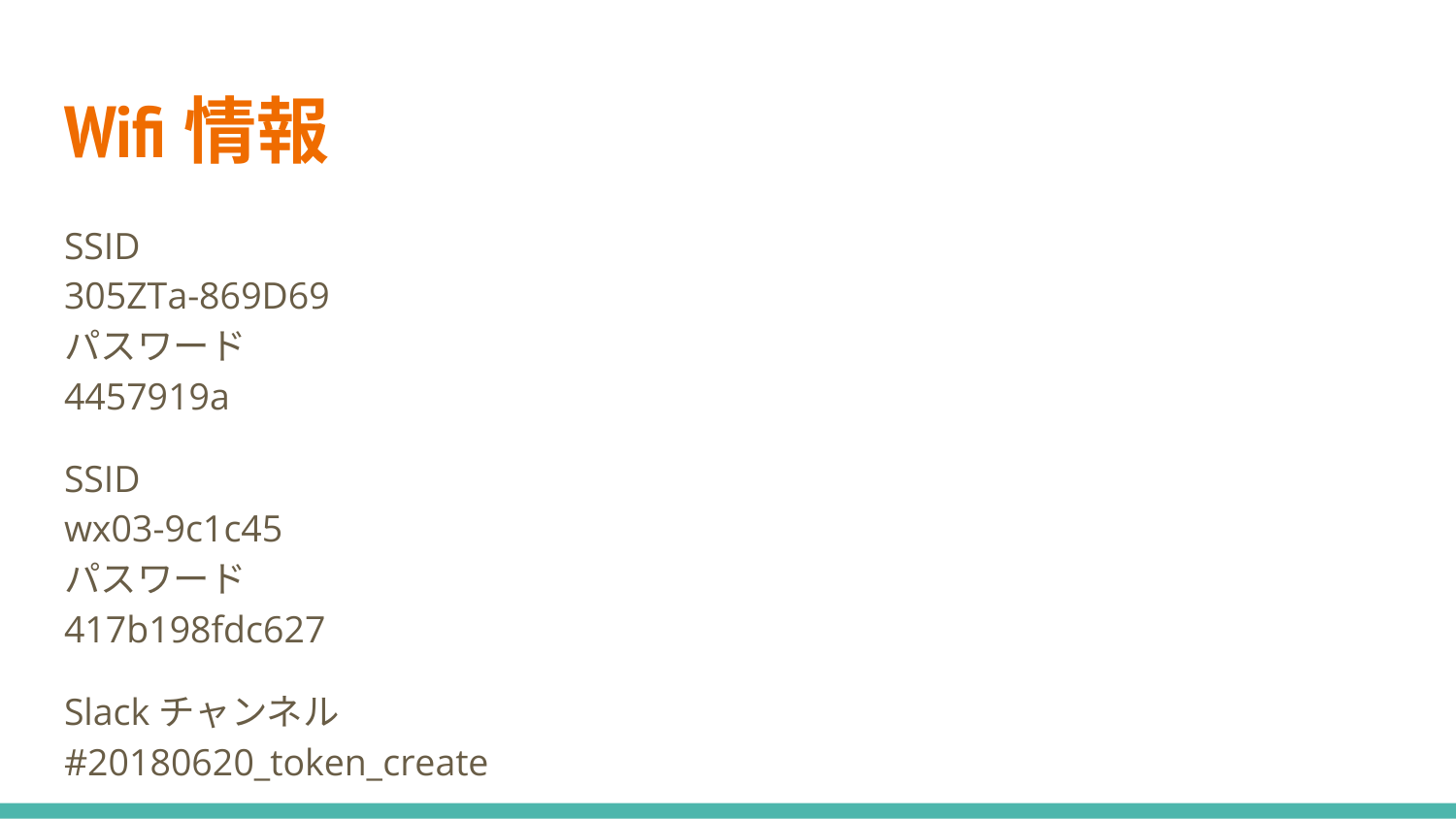

# Wifi情報
SSID
305ZTa-869D69
パスワード
4457919a
SSID
wx03-9c1c45
パスワード
417b198fdc627
Slackチャンネル
#20180620_token_create